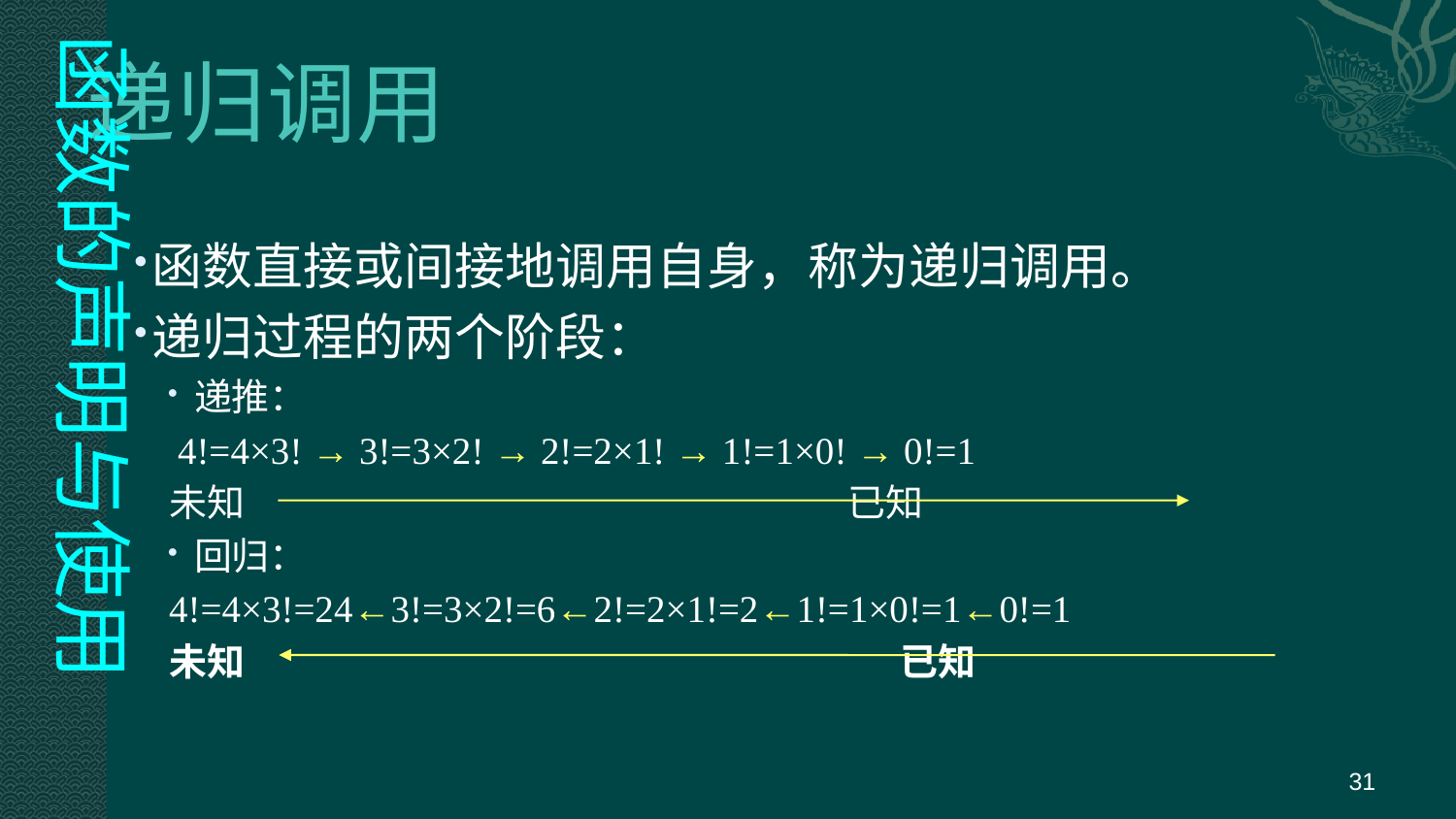

函数的声明与使用
# 递归调用
函数直接或间接地调用自身，称为递归调用。
递归过程的两个阶段：
递推：
 4!=4×3! → 3!=3×2! → 2!=2×1! → 1!=1×0! → 0!=1
未知                                                                       已知
回归：
4!=4×3!=24←3!=3×2!=6←2!=2×1!=2←1!=1×0!=1←0!=1
未知                                                                             已知

31